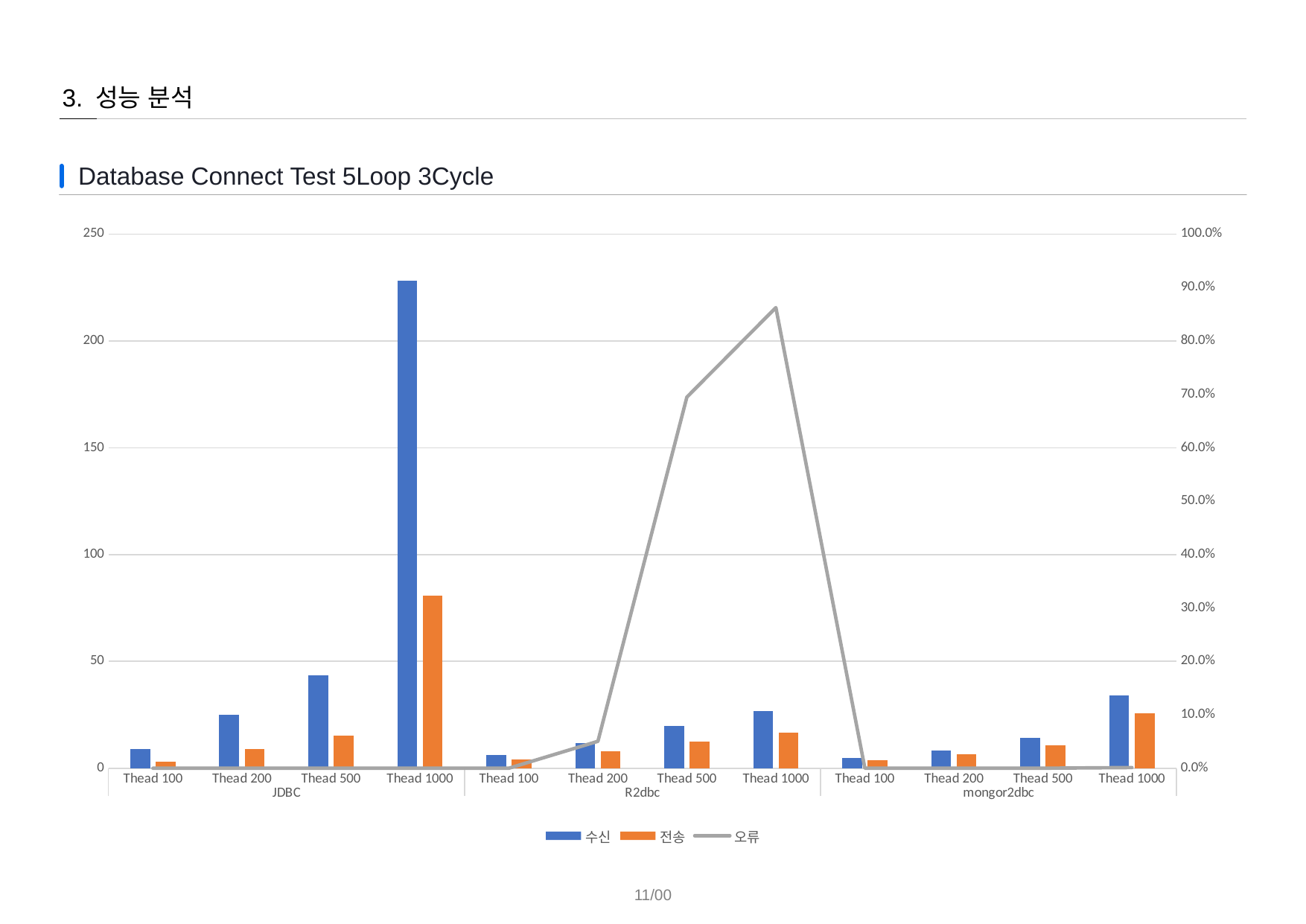

3. 성능 분석
Database Connect Test 5Loop 3Cycle

### Chart

| Category | 수신 | 전송 | 오류 |
|---|---|---|---|
| Thead 100 | 9.0 | 3.18 | 0.0 |
| Thead 200 | 24.88 | 8.79 | 0.0 |
| Thead 500 | 43.49 | 15.36 | 0.0 |
| Thead 1000 | 228.34 | 80.66 | 0.0 |
| Thead 100 | 6.32 | 4.19 | 0.0 |
| Thead 200 | 11.84 | 7.83 | 0.0503 |
| Thead 500 | 19.75 | 12.48 | 0.6948 |
| Thead 1000 | 26.79 | 16.74 | 0.8623 |
| Thead 100 | 4.85 | 3.73 | 0.0 |
| Thead 200 | 8.31 | 6.4 | 0.0 |
| Thead 500 | 14.03 | 10.81 | 0.0 |
| Thead 1000 | 33.97 | 25.64 | 0.0012 |